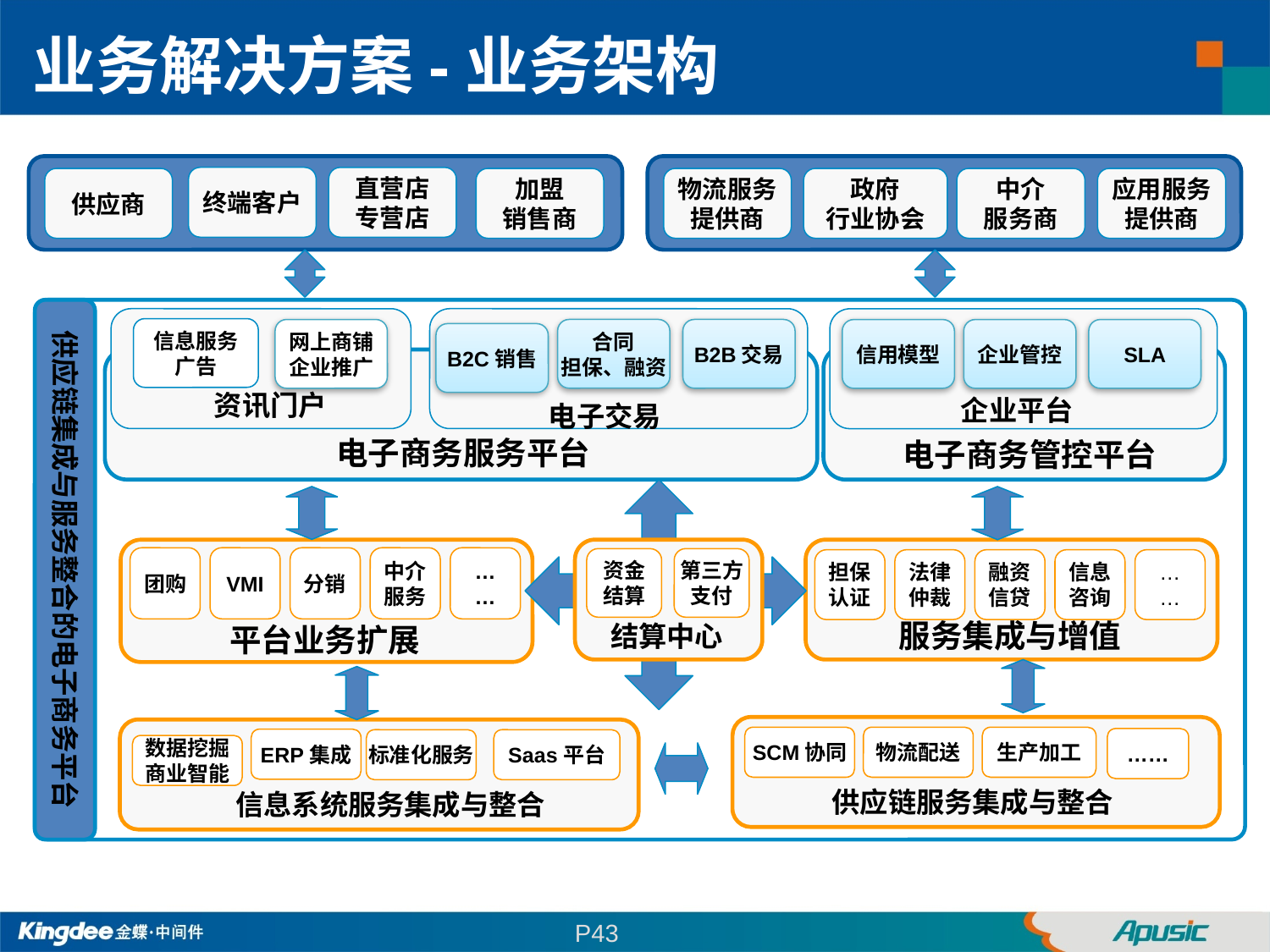

业务解决方案-业务架构

终端客户
直营店
专营店
供应商
加盟
销售商
物流服务
提供商
政府
行业协会
中介
服务商
应用服务
提供商

供应链集成与服务整合的电子商务平台

信息服务
广告
B2B交易
合同
担保、融资
网上商铺
企业推广
信用模型
企业管控
SLA
B2C销售

资讯门户
企业平台
电子交易
电子商务服务平台
电子商务管控平台

团购
VMI
分销
中介
服务
…
…
平台业务扩展
资金
结算
第三方
支付
担保
认证
法律
仲裁
融资
信贷
信息
咨询
…
…
服务集成与增值
结算中心

SCM协同
物流配送
生产加工
……
ERP集成
标准化服务
Saas平台
数据挖掘
商业智能

供应链服务集成与整合
信息系统服务集成与整合